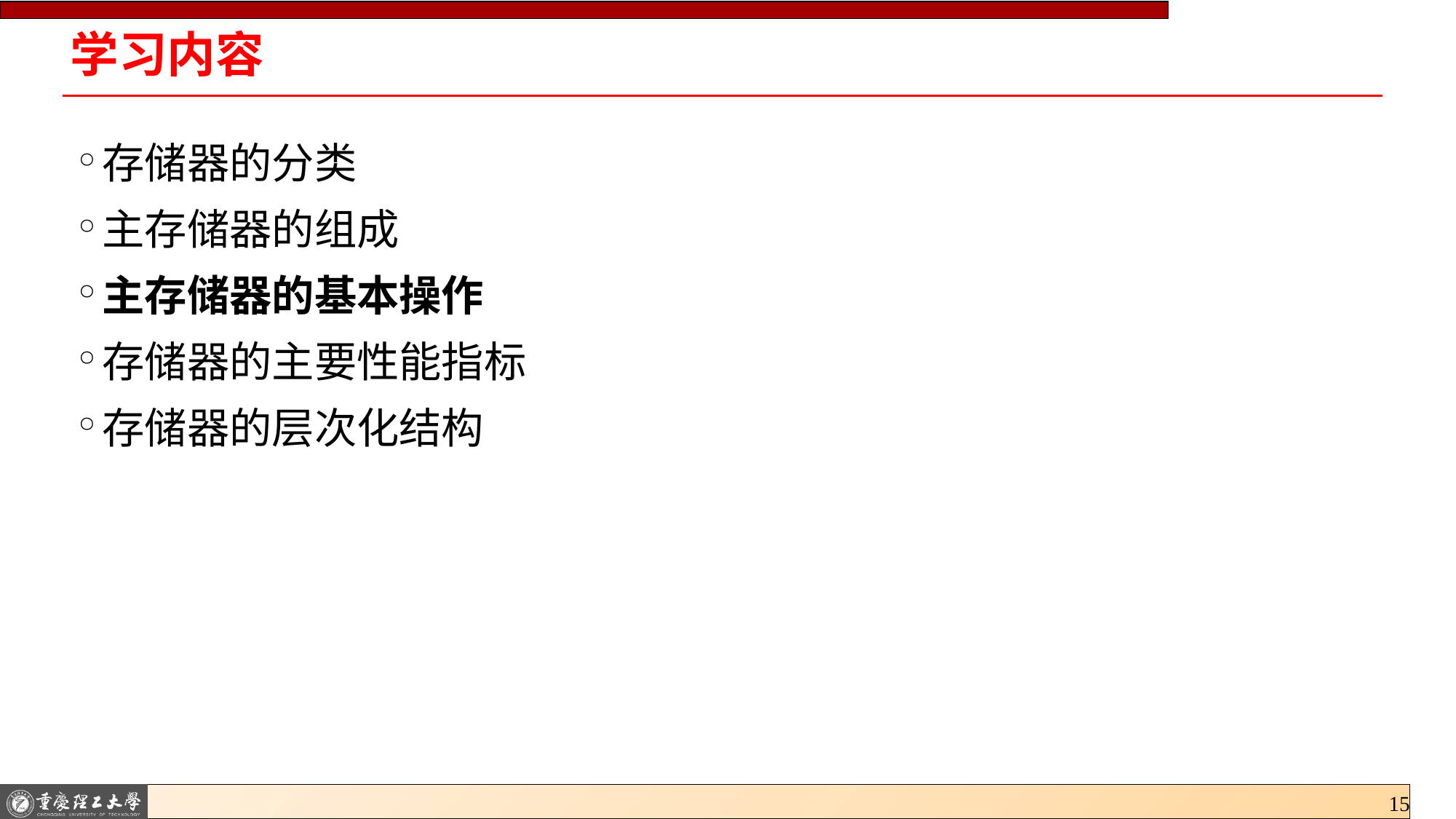

# 学习内容
存储器的分类
主存储器的组成
主存储器的基本操作
存储器的主要性能指标
存储器的层次化结构